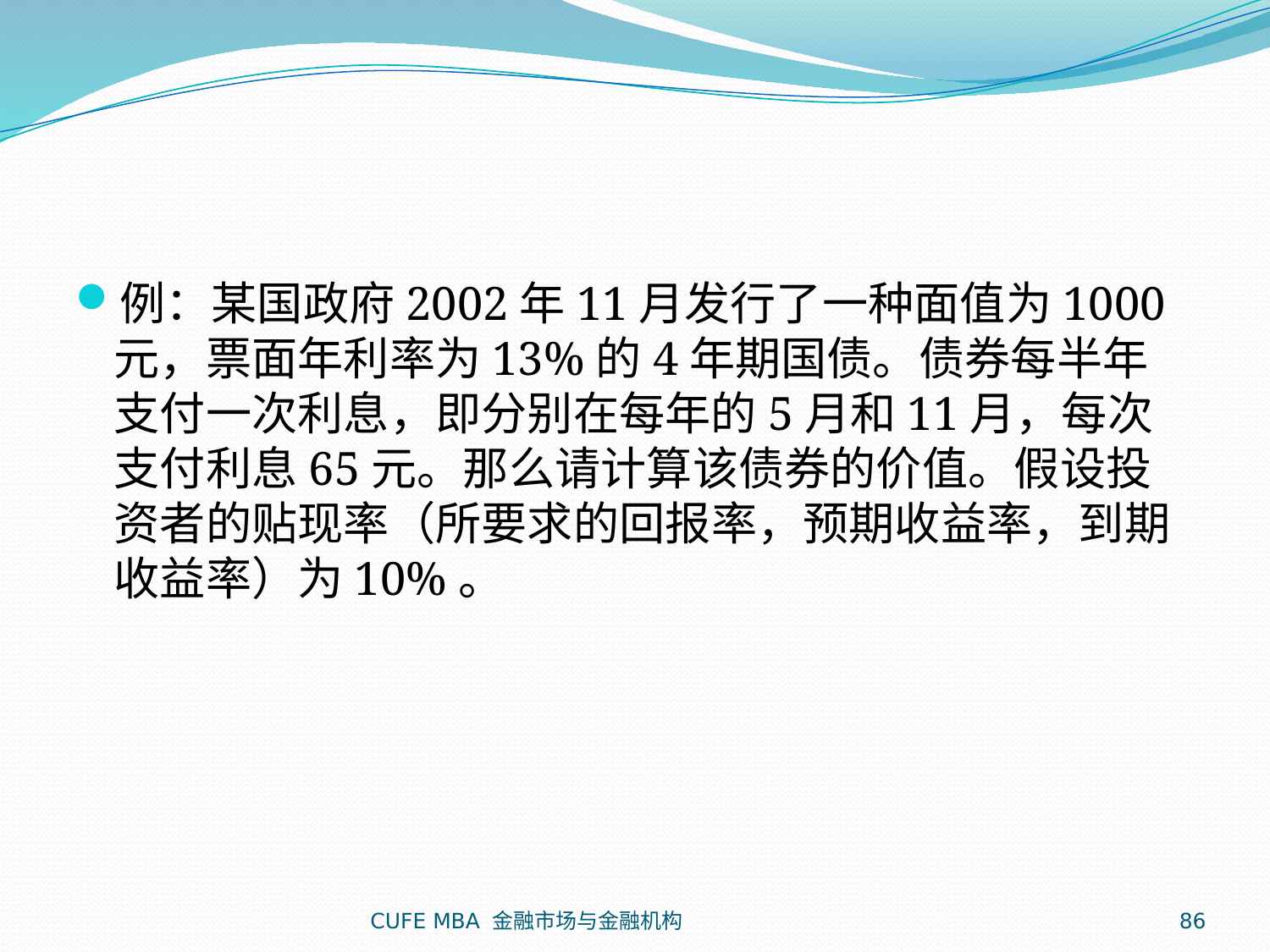

#
例：某国政府2002年11月发行了一种面值为1000元，票面年利率为13%的4年期国债。债券每半年支付一次利息，即分别在每年的5月和11月，每次支付利息65元。那么请计算该债券的价值。假设投资者的贴现率（所要求的回报率，预期收益率，到期收益率）为10%。
CUFE MBA 金融市场与金融机构
86